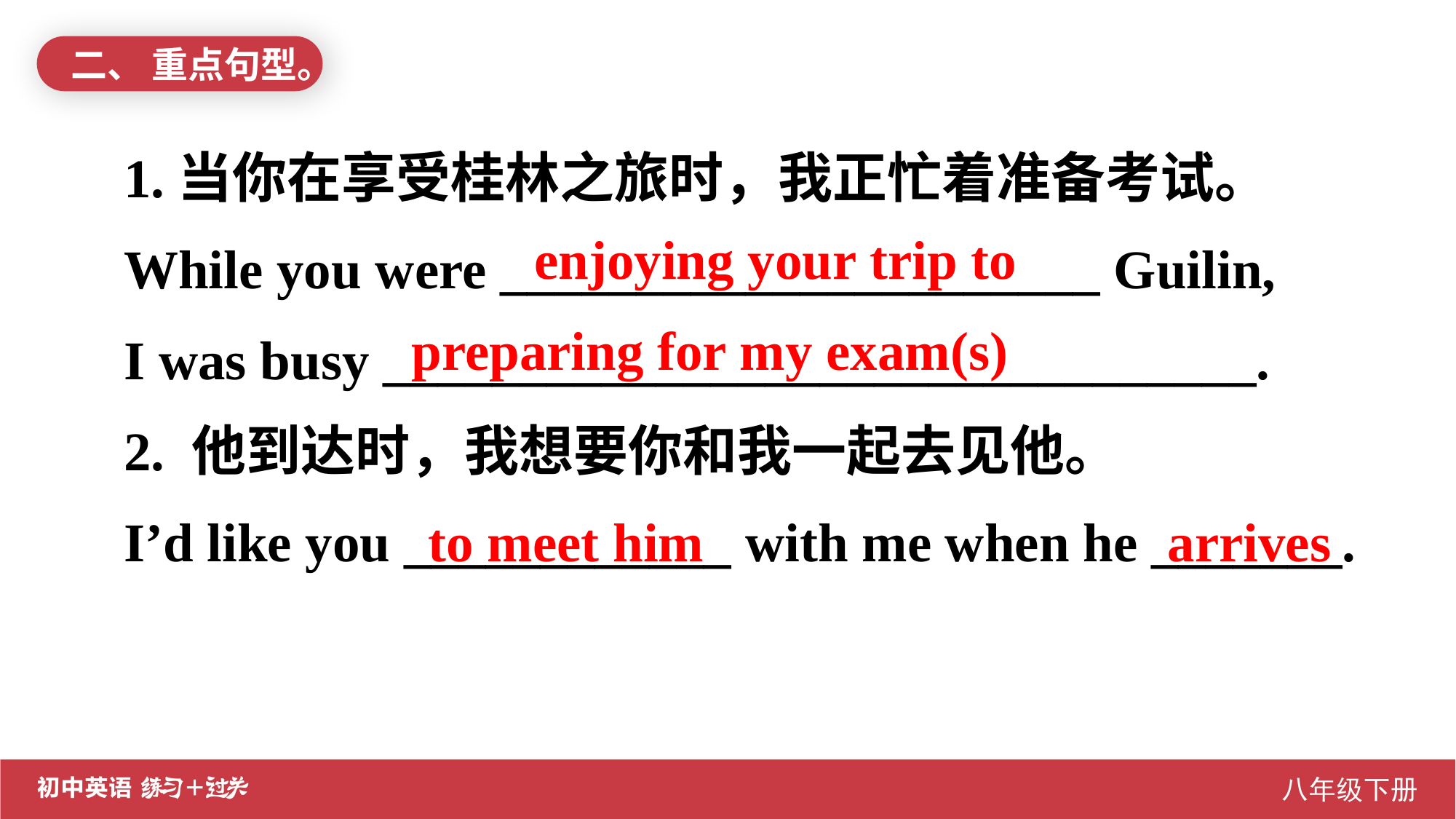

二、 重点句型。
1.当你在享受桂林之旅时，我正忙着准备考试。
While you were ______________________ Guilin,
I was busy ________________________________.
2. 他到达时，我想要你和我一起去见他。
I’d like you ____________ with me when he _______.

                           enjoying your trip to
                  preparing for my exam(s)
                 to meet him                                  arrives